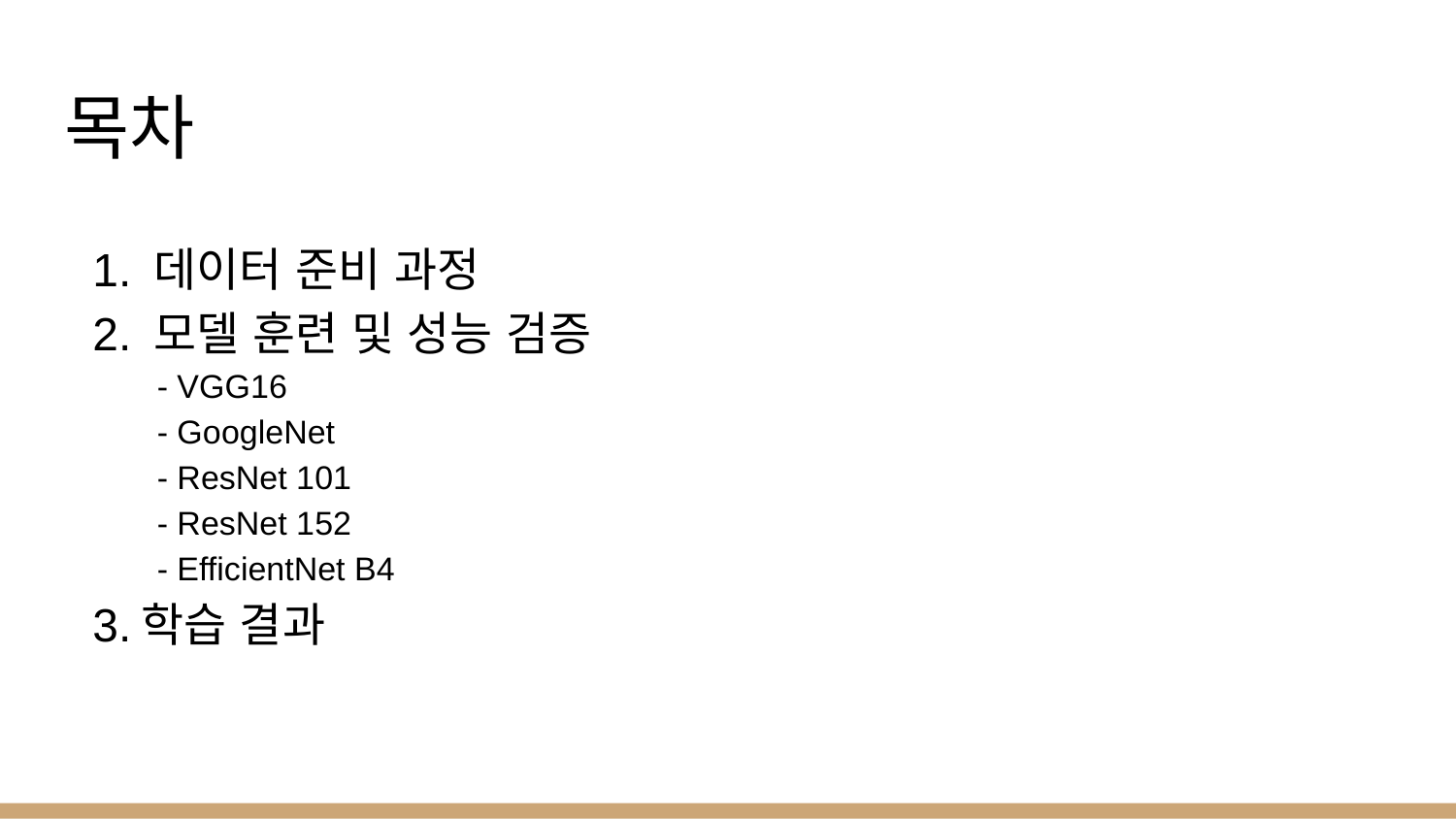

# 목차
1. 데이터 준비 과정
2. 모델 훈련 및 성능 검증
       - VGG16
       - GoogleNet
       - ResNet 101
       - ResNet 152
       - EfficientNet B4
3.학습 결과